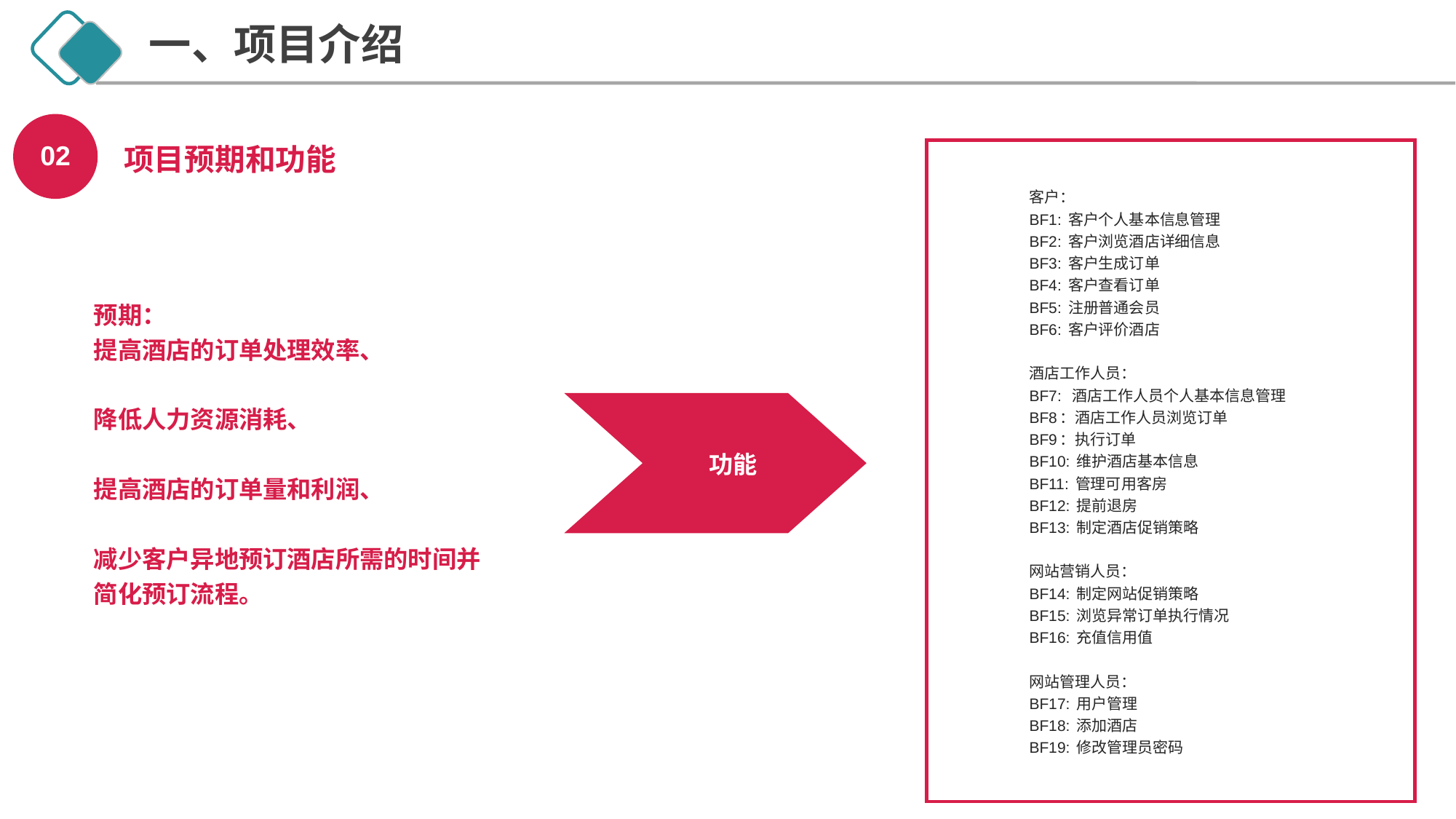

一、项目介绍
02
功能
 项目预期和功能

客户：
BF1: 客户个人基本信息管理
BF2: 客户浏览酒店详细信息
BF3: 客户生成订单
BF4: 客户查看订单
BF5: 注册普通会员
BF6: 客户评价酒店

酒店工作人员：
BF7:  酒店工作人员个人基本信息管理
BF8：酒店工作人员浏览订单
BF9：执行订单
BF10: 维护酒店基本信息
BF11: 管理可用客房
BF12: 提前退房
BF13: 制定酒店促销策略

网站营销人员：
BF14: 制定网站促销策略
BF15: 浏览异常订单执行情况
BF16: 充值信用值

网站管理人员：
BF17: 用户管理
BF18: 添加酒店
BF19: 修改管理员密码
预期：
提高酒店的订单处理效率、

降低人力资源消耗、

提高酒店的订单量和利润、

减少客户异地预订酒店所需的时间并简化预订流程。
解决方法